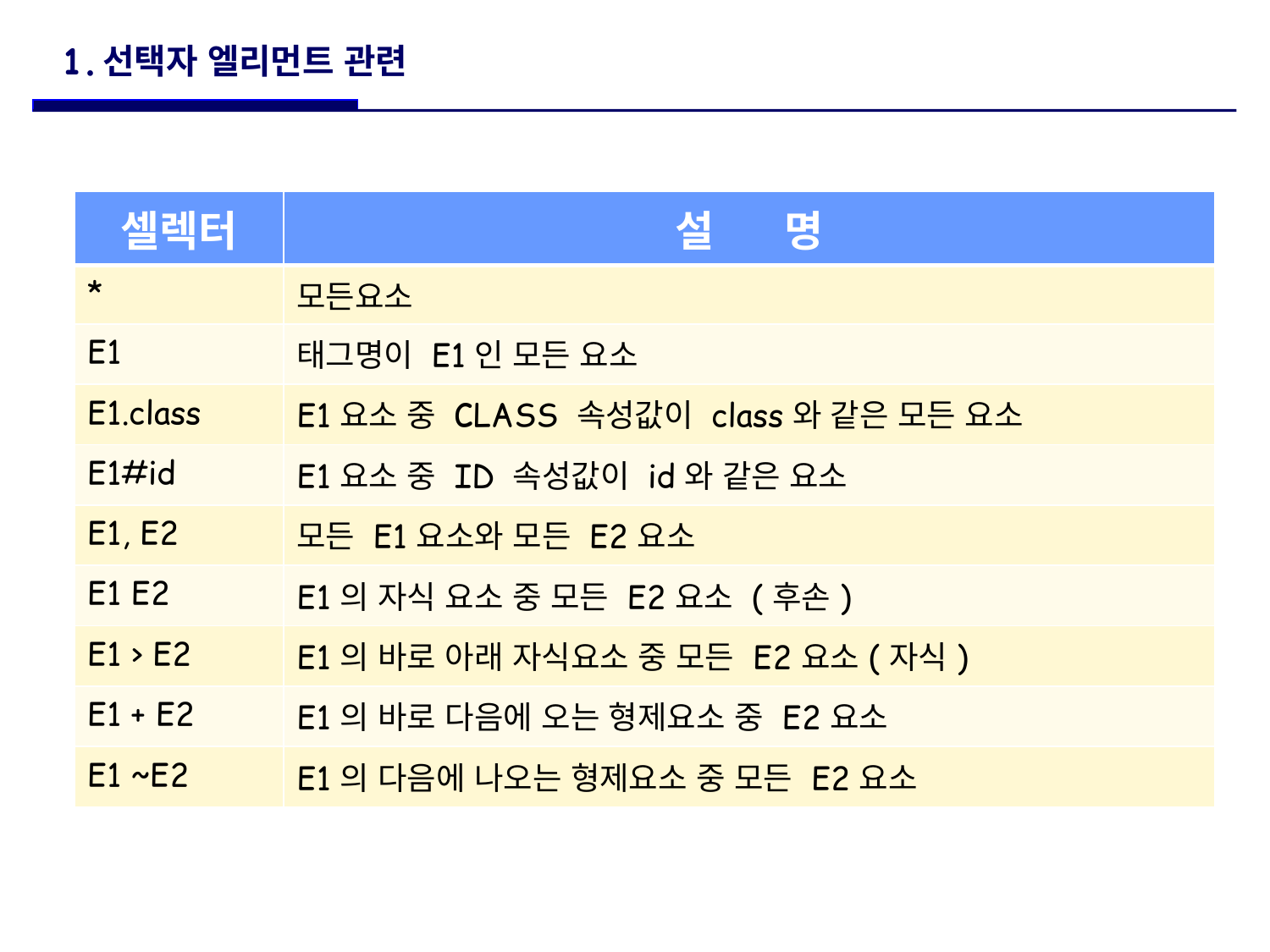

1.선택자 엘리먼트 관련
| 셀렉터 | 설 명 |
| --- | --- |
| \* | 모든요소 |
| E1 | 태그명이 E1인 모든 요소 |
| E1.class | E1요소 중 CLASS 속성값이 class와 같은 모든 요소 |
| E1#id | E1요소 중 ID 속성값이 id와 같은 요소 |
| E1, E2 | 모든 E1요소와 모든 E2요소 |
| E1 E2 | E1의 자식 요소 중 모든 E2요소 (후손) |
| E1 > E2 | E1의 바로 아래 자식요소 중 모든 E2요소(자식) |
| E1 + E2 | E1의 바로 다음에 오는 형제요소 중 E2요소 |
| E1 ~E2 | E1의 다음에 나오는 형제요소 중 모든 E2요소 |